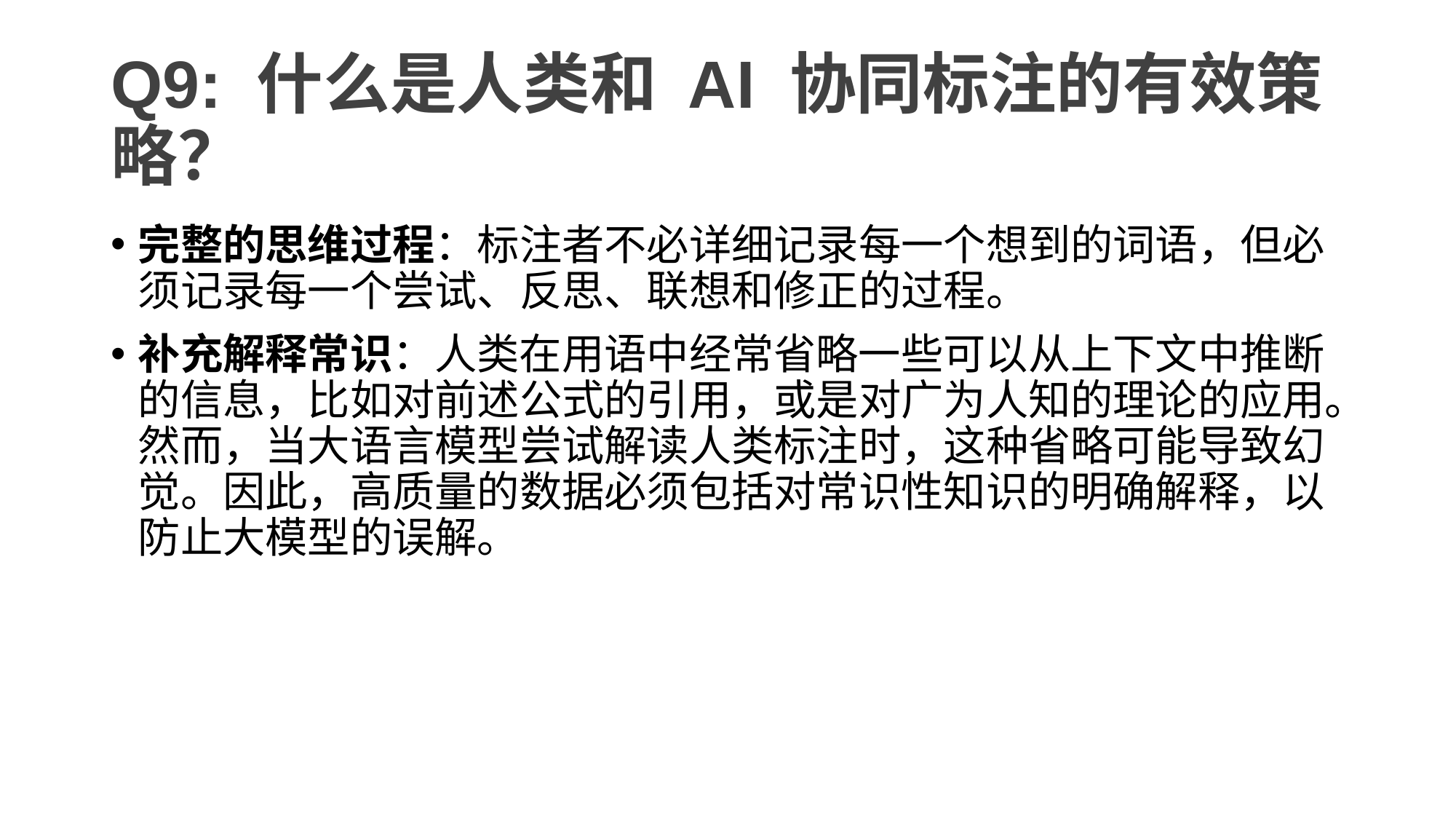

# Q9: 什么是人类和 AI 协同标注的有效策略？
完整的思维过程：标注者不必详细记录每一个想到的词语，但必须记录每一个尝试、反思、联想和修正的过程。
补充解释常识：人类在用语中经常省略一些可以从上下文中推断的信息，比如对前述公式的引用，或是对广为人知的理论的应用。然而，当大语言模型尝试解读人类标注时，这种省略可能导致幻觉。因此，高质量的数据必须包括对常识性知识的明确解释，以防止大模型的误解。